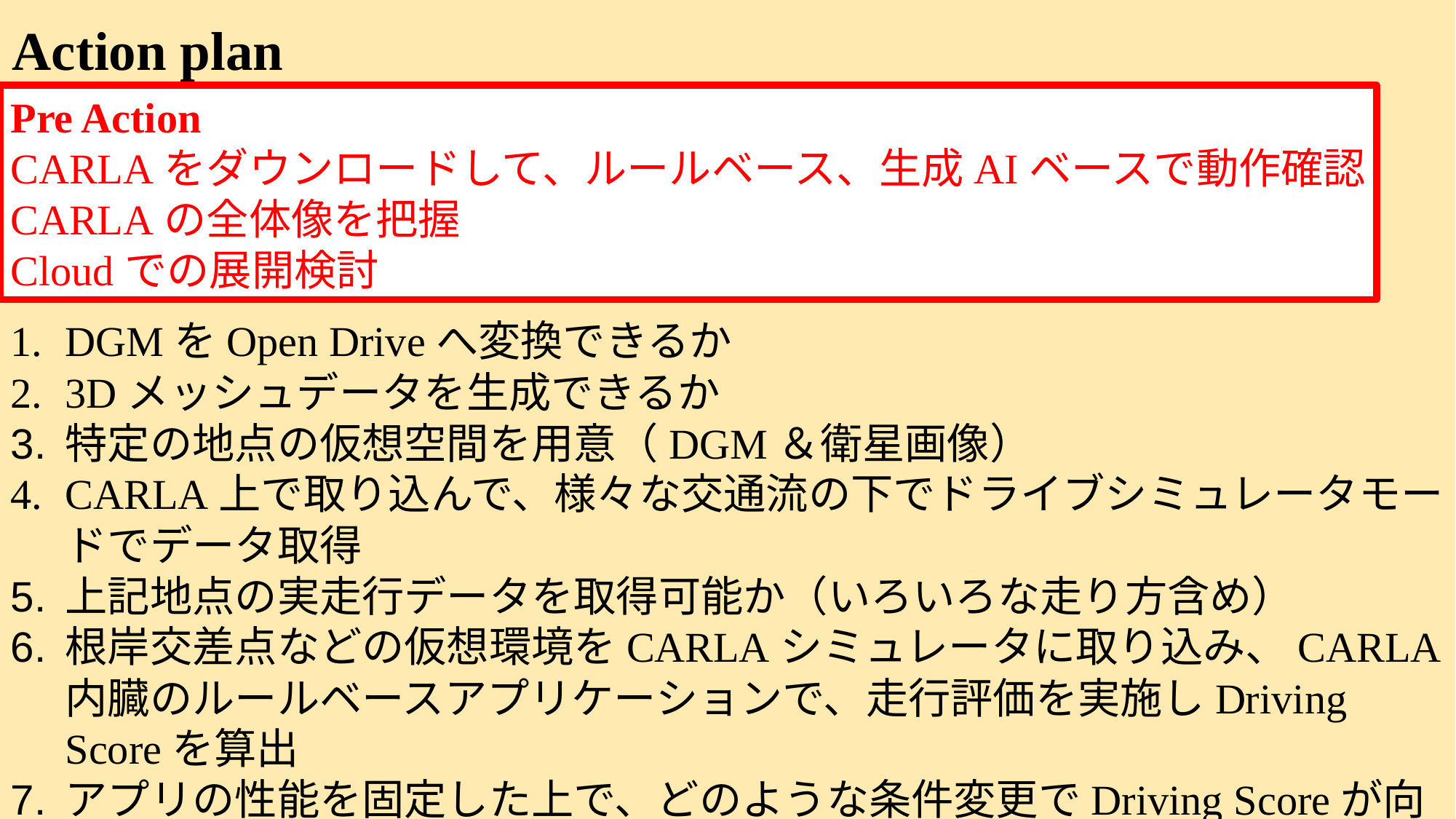

Action plan
Pre Action
CARLAをダウンロードして、ルールベース、生成AIベースで動作確認
CARLAの全体像を把握
Cloudでの展開検討
DGMをOpen Driveへ変換できるか
3Dメッシュデータを生成できるか
特定の地点の仮想空間を用意（DGM＆衛星画像）
CARLA上で取り込んで、様々な交通流の下でドライブシミュレータモードでデータ取得
上記地点の実走行データを取得可能か（いろいろな走り方含め）
根岸交差点などの仮想環境をCARLAシミュレータに取り込み、CARLA内臓のルールベースアプリケーションで、走行評価を実施しDriving Scoreを算出
アプリの性能を固定した上で、どのような条件変更でDriving Scoreが向上するか検討